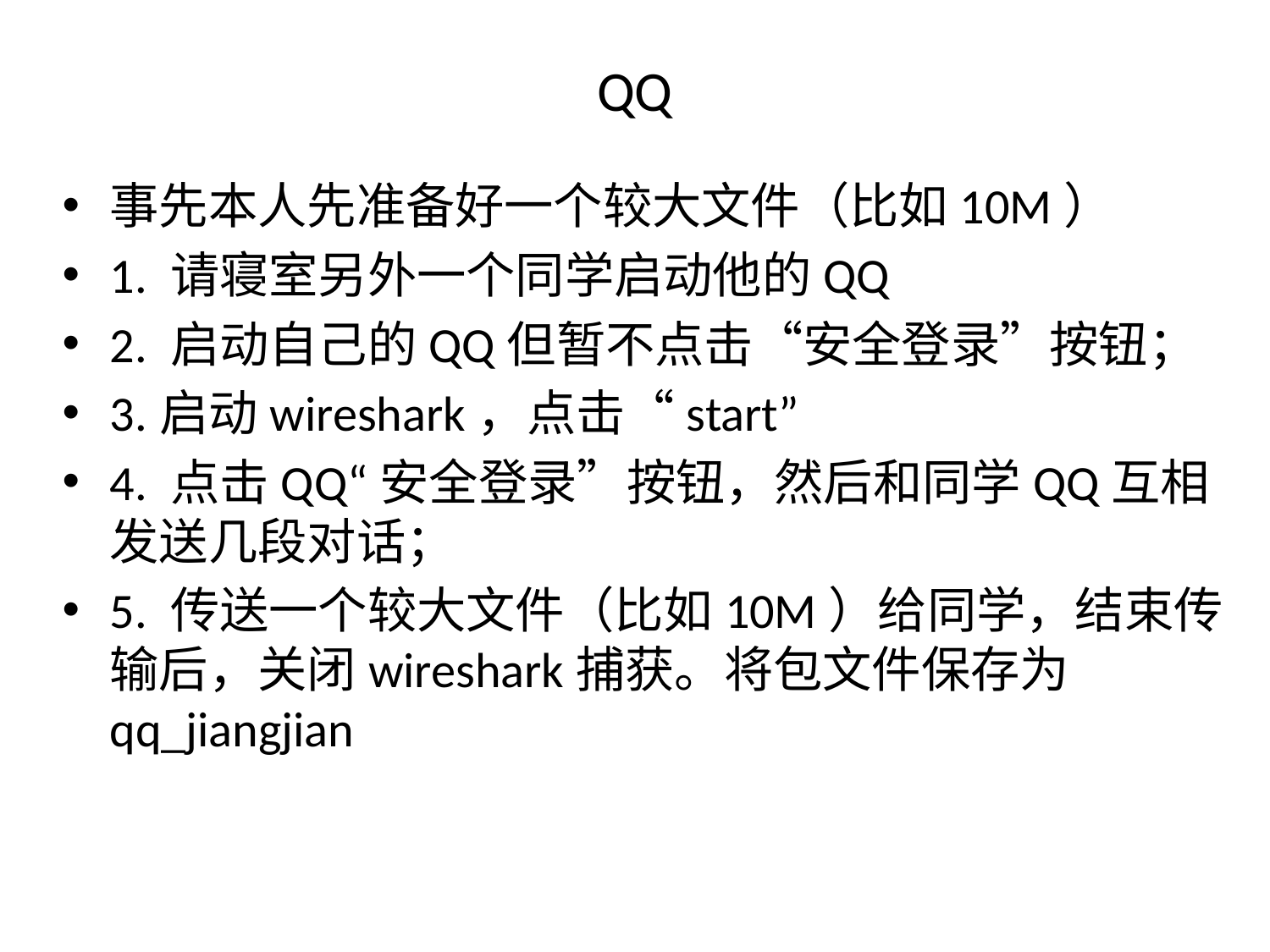

# QQ
事先本人先准备好一个较大文件（比如10M）
1. 请寝室另外一个同学启动他的QQ
2. 启动自己的QQ但暂不点击“安全登录”按钮；
3.启动wireshark，点击“start”
4. 点击QQ“安全登录”按钮，然后和同学QQ互相发送几段对话；
5. 传送一个较大文件（比如10M）给同学，结束传输后，关闭wireshark捕获。将包文件保存为qq_jiangjian